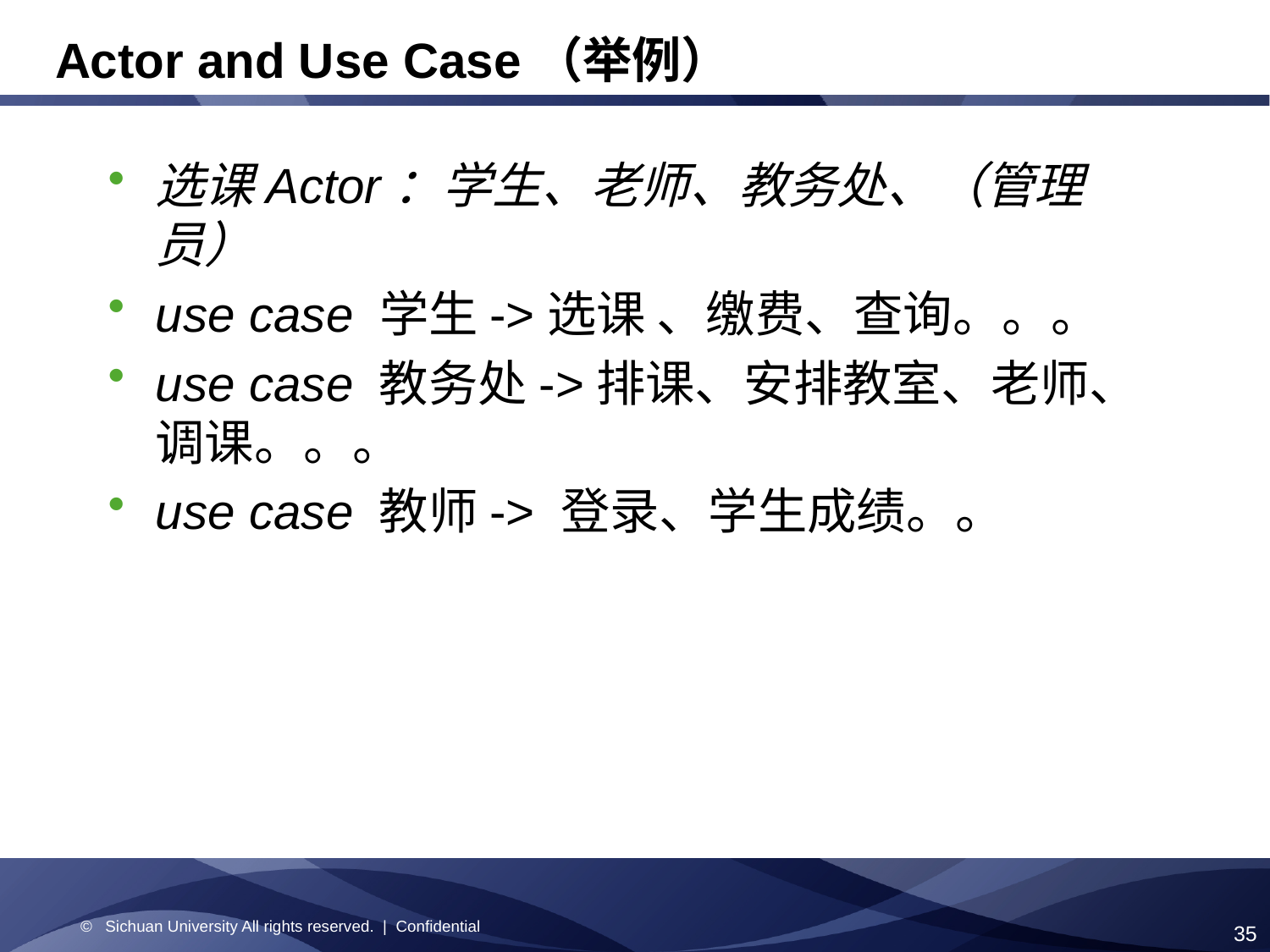

# Actor and Use Case（举例）
选课Actor：学生、老师、教务处、（管理员）
use case 学生->选课 、缴费、查询。。。
use case 教务处->排课、安排教室、老师、调课。。。
use case 教师-> 登录、学生成绩。。
©   Sichuan University All rights reserved.  |  Confidential
35